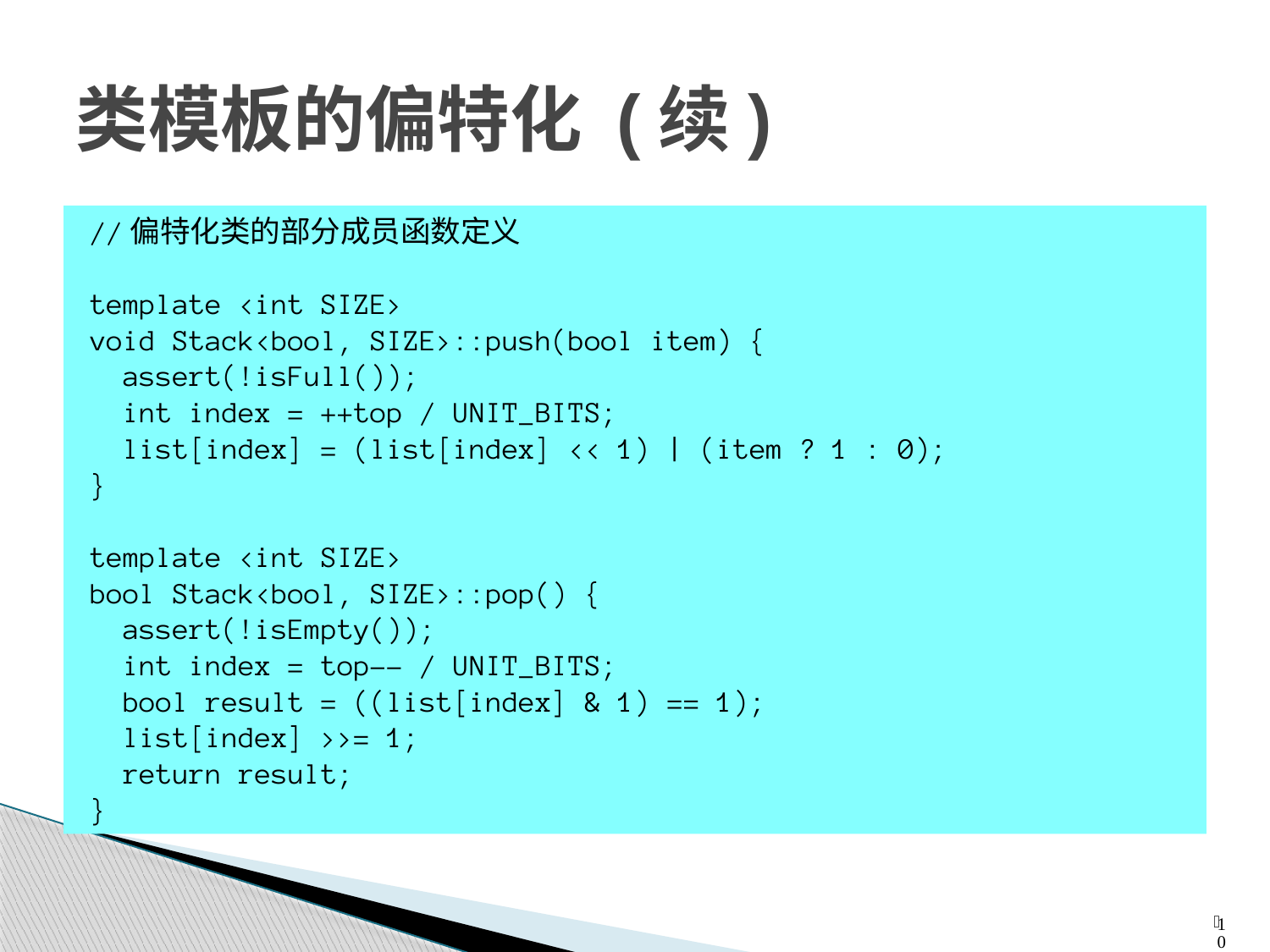

# 类模板的偏特化 (续)
//偏特化类的部分成员函数定义

template <int SIZE>
void Stack<bool, SIZE>::push(bool item) {
	assert(!isFull());
	int index = ++top / UNIT_BITS;
	list[index] = (list[index] << 1) | (item ? 1 : 0);
}

template <int SIZE>
bool Stack<bool, SIZE>::pop() {
	assert(!isEmpty());
	int index = top-- / UNIT_BITS;
	bool result = ((list[index] & 1) == 1);
	list[index] >>= 1;
	return result;
}

100